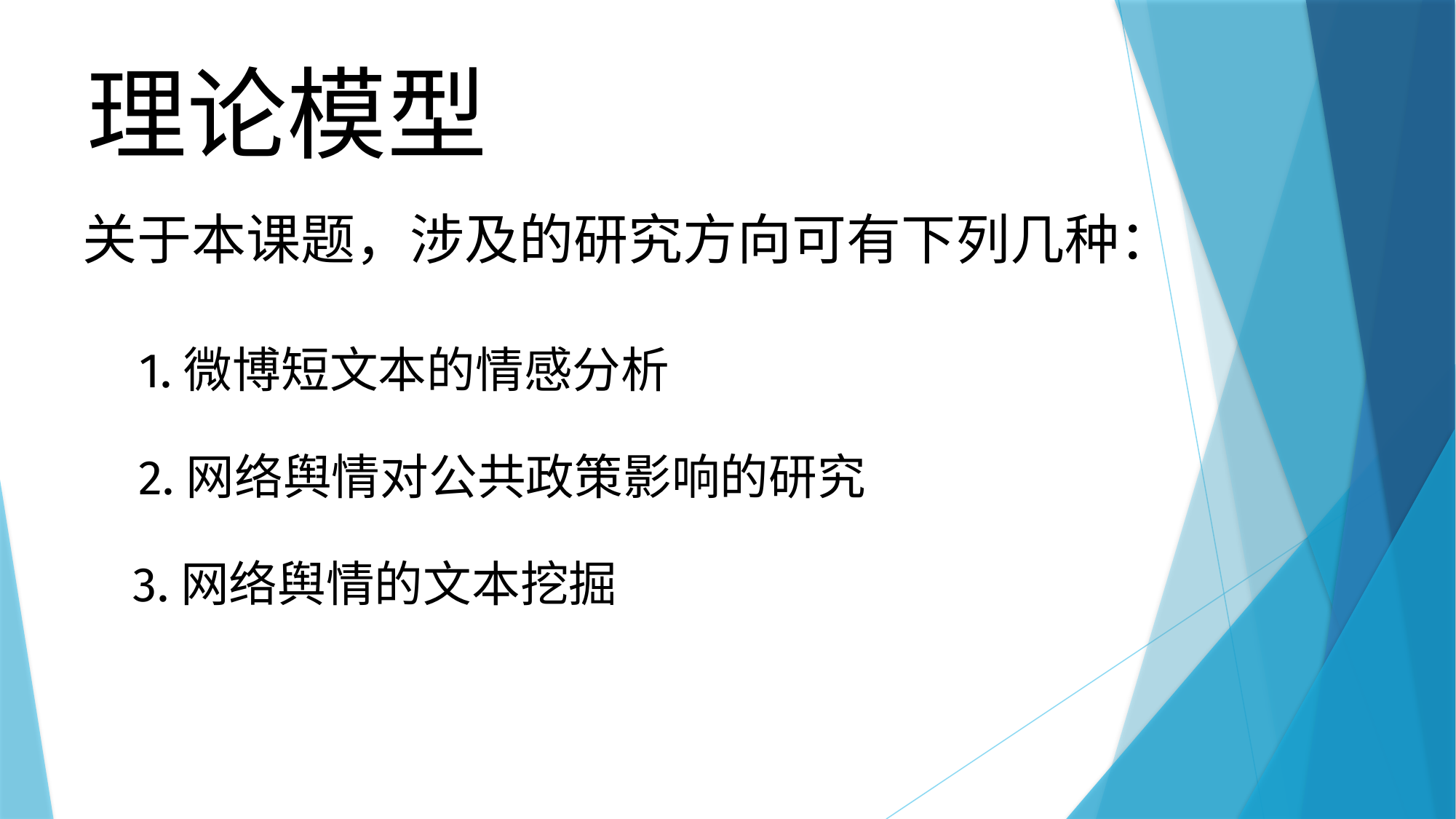

理论模型
关于本课题，涉及的研究方向可有下列几种：
1.微博短文本的情感分析
2.网络舆情对公共政策影响的研究
3.网络舆情的文本挖掘